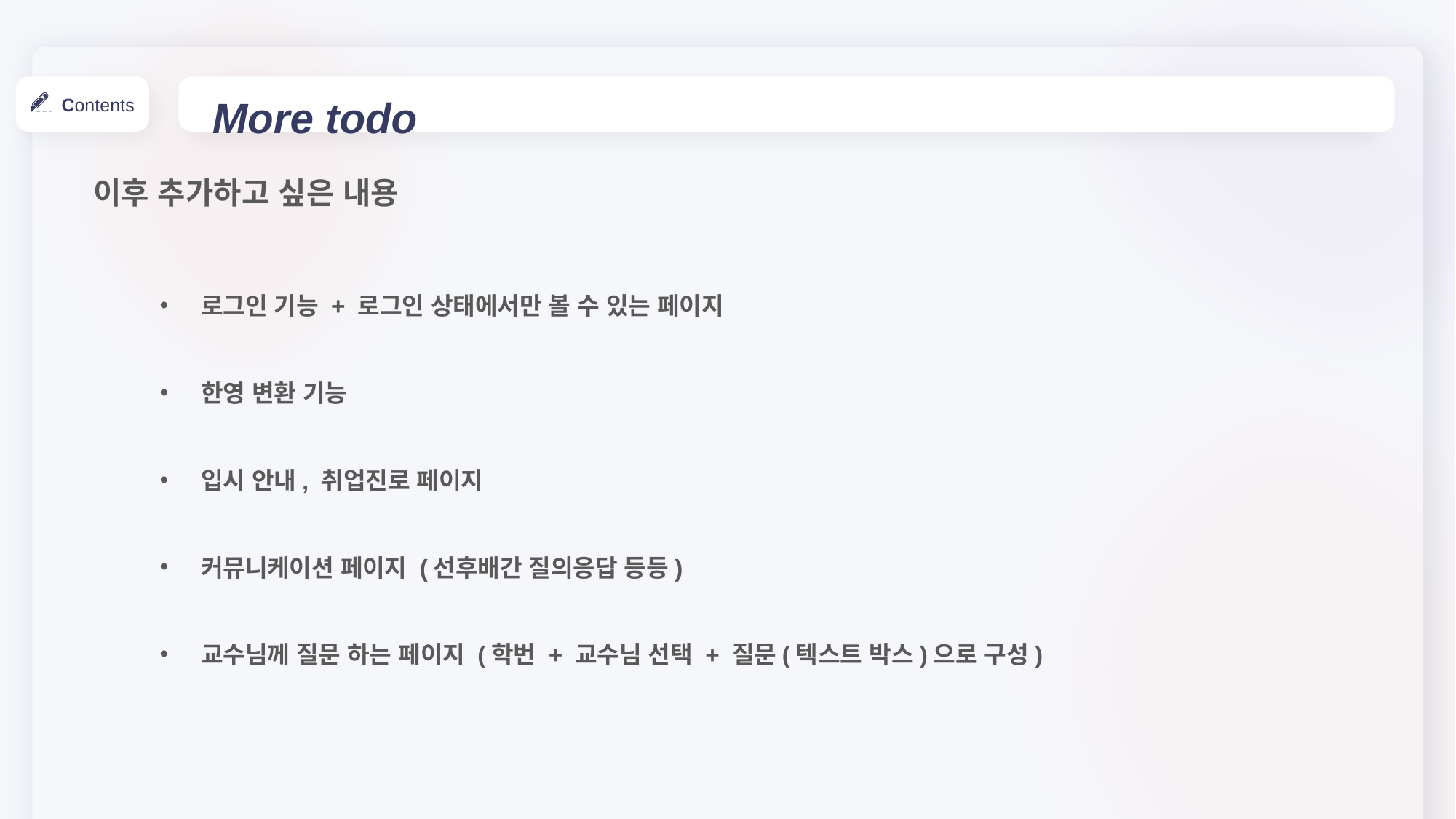

More todo
Contents

이후 추가하고 싶은 내용
로그인 기능 + 로그인 상태에서만 볼 수 있는 페이지
한영 변환 기능
입시 안내, 취업진로 페이지
커뮤니케이션 페이지 (선후배간 질의응답 등등)
교수님께 질문 하는 페이지 (학번 + 교수님 선택 + 질문(텍스트 박스)으로 구성)